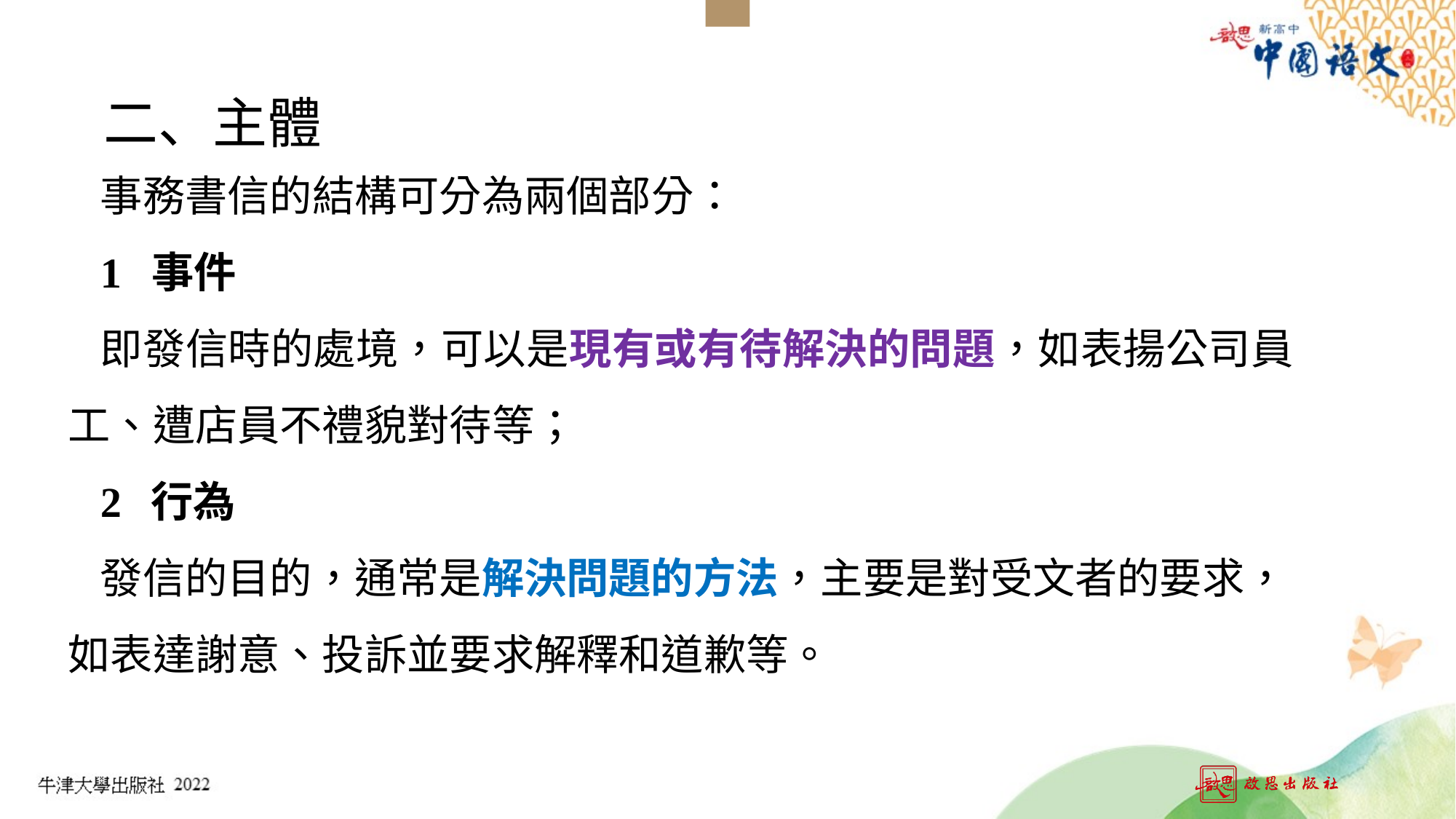

二、主體

事務書信的結構可分為兩個部分：
1  事件
即發信時的處境，可以是現有或有待解決的問題，如表揚公司員工、遭店員不禮貌對待等；
2  行為
發信的目的，通常是解決問題的方法，主要是對受文者的要求，如表達謝意、投訴並要求解釋和道歉等。